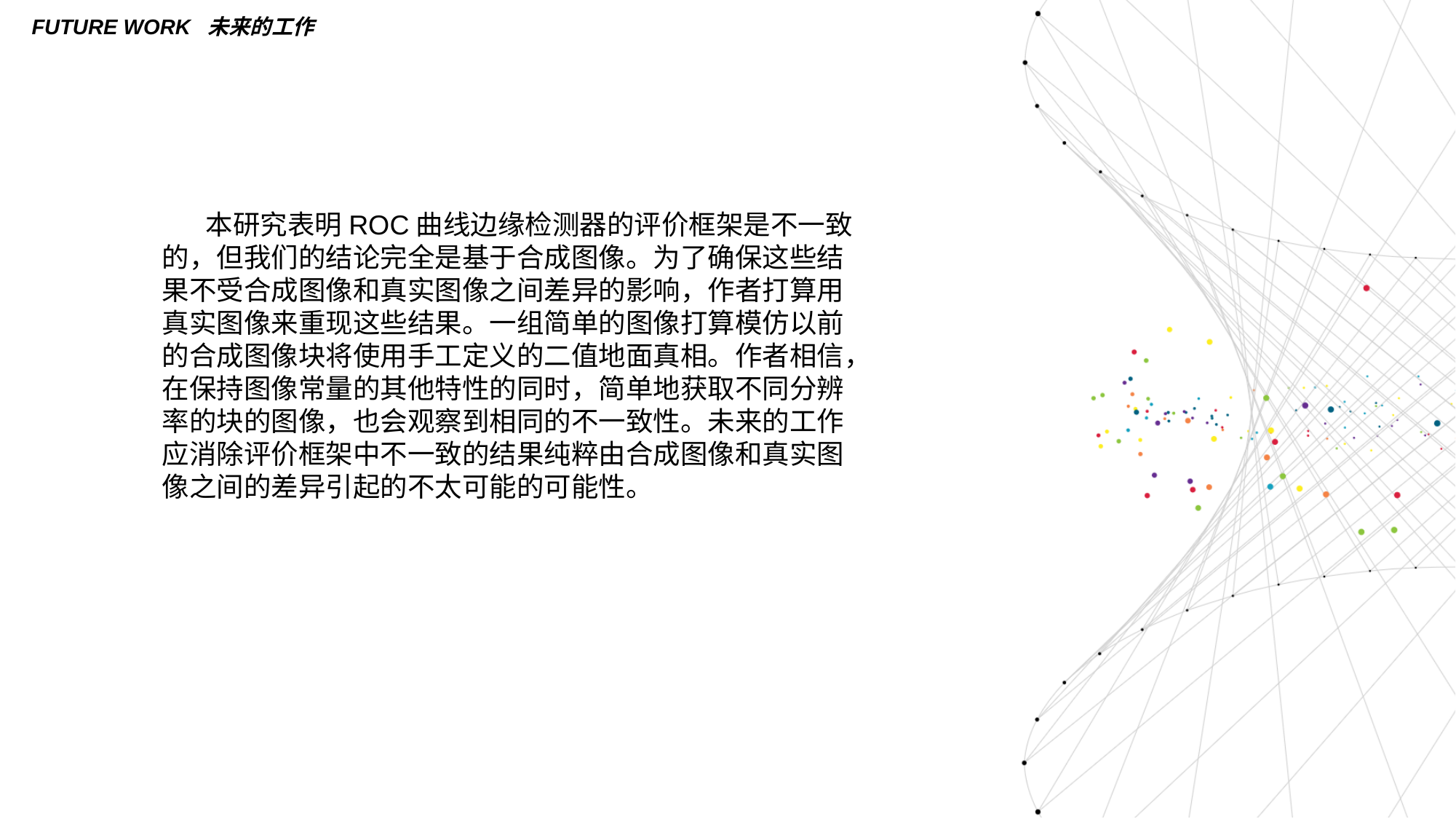

FUTURE WORK  未来的工作
      本研究表明ROC曲线边缘检测器的评价框架是不一致的，但我们的结论完全是基于合成图像。为了确保这些结果不受合成图像和真实图像之间差异的影响，作者打算用真实图像来重现这些结果。一组简单的图像打算模仿以前的合成图像块将使用手工定义的二值地面真相。作者相信，在保持图像常量的其他特性的同时，简单地获取不同分辨率的块的图像，也会观察到相同的不一致性。未来的工作应消除评价框架中不一致的结果纯粹由合成图像和真实图像之间的差异引起的不太可能的可能性。